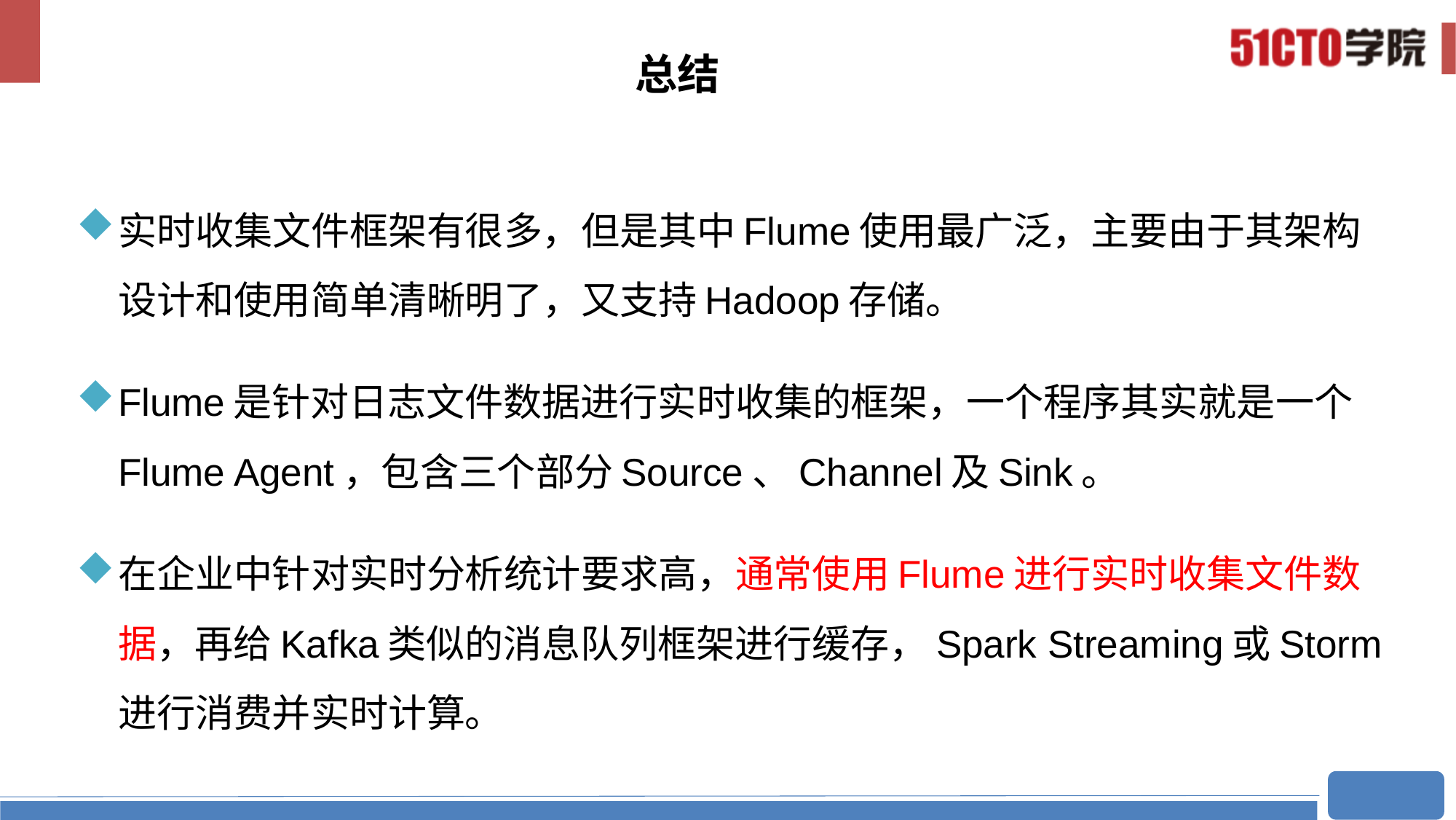

# 总结
实时收集文件框架有很多，但是其中Flume使用最广泛，主要由于其架构设计和使用简单清晰明了，又支持Hadoop存储。
Flume是针对日志文件数据进行实时收集的框架，一个程序其实就是一个Flume Agent，包含三个部分Source、Channel及Sink。
在企业中针对实时分析统计要求高，通常使用Flume进行实时收集文件数据，再给Kafka类似的消息队列框架进行缓存，Spark Streaming或Storm进行消费并实时计算。